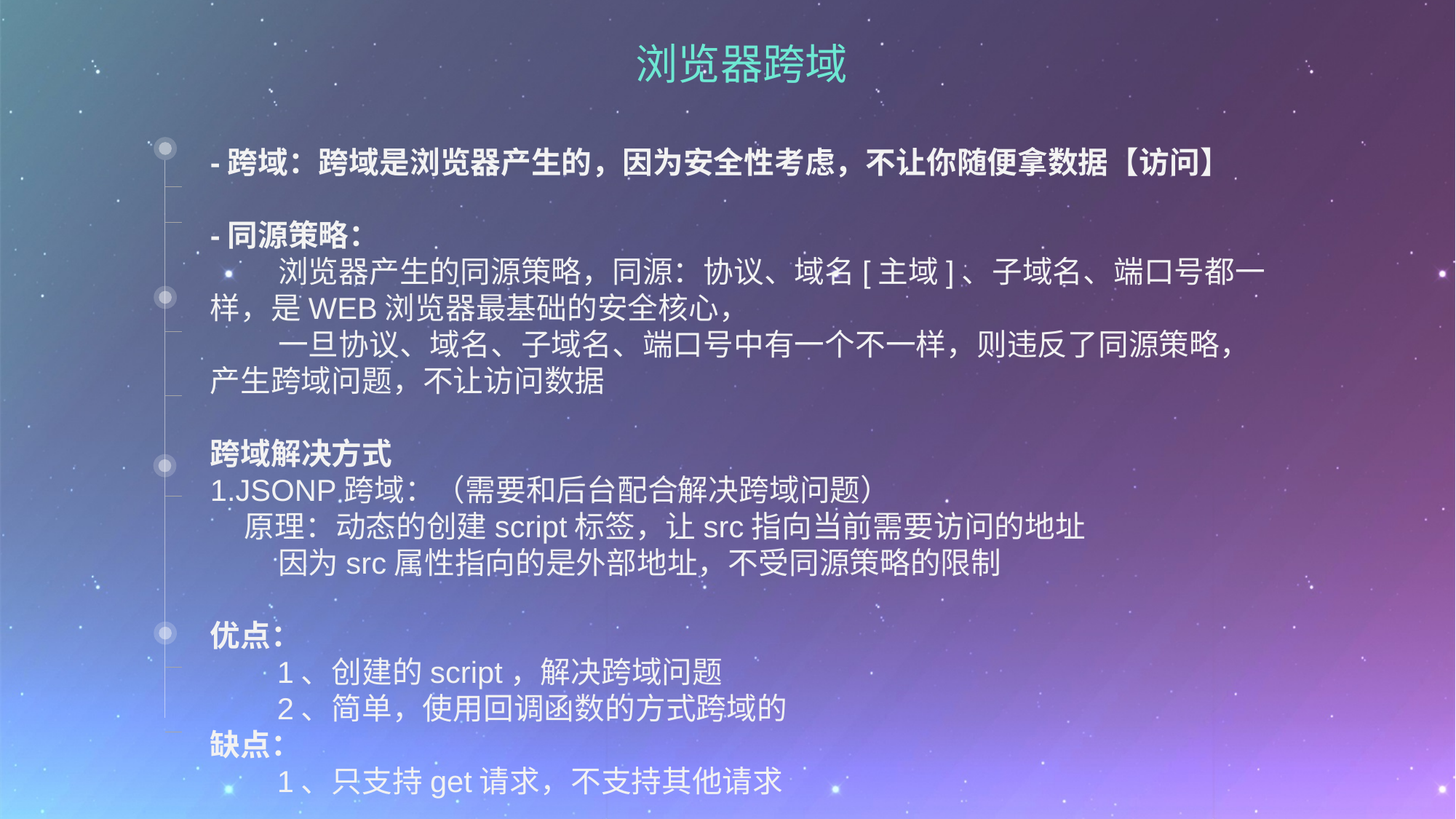

浏览器跨域

-跨域：跨域是浏览器产生的，因为安全性考虑，不让你随便拿数据【访问】

-同源策略：
         浏览器产生的同源策略，同源：协议、域名[主域]、子域名、端口号都一样，是WEB浏览器最基础的安全核心，
         一旦协议、域名、子域名、端口号中有一个不一样，则违反了同源策略，产生跨域问题，不让访问数据

跨域解决方式
1.JSONP跨域：（需要和后台配合解决跨域问题）
    原理：动态的创建script标签，让src指向当前需要访问的地址
         因为src属性指向的是外部地址，不受同源策略的限制

优点：
        1、创建的script，解决跨域问题
        2、简单，使用回调函数的方式跨域的
缺点：
        1、只支持get请求，不支持其他请求